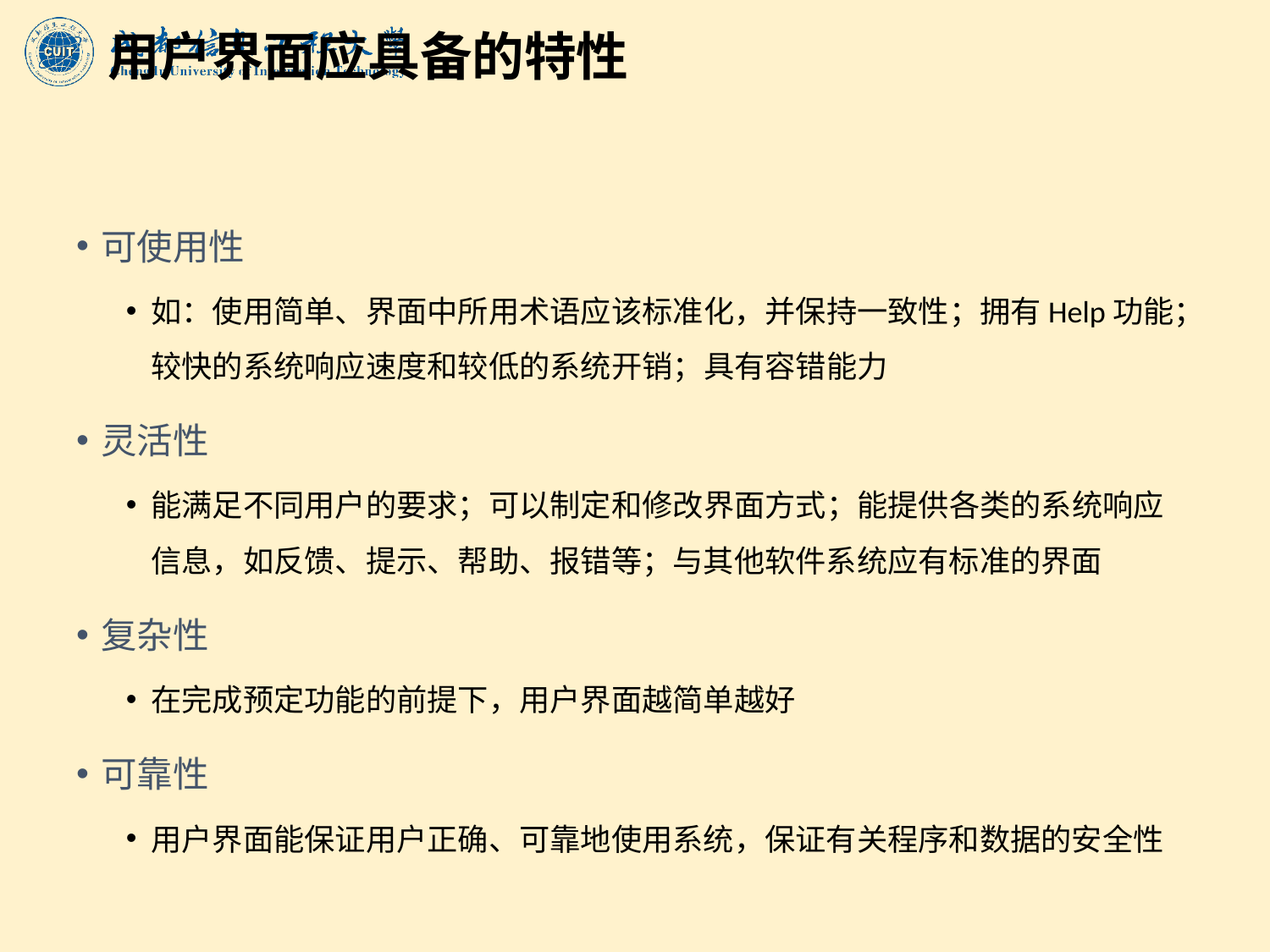

# 用户界面应具备的特性
可使用性
如：使用简单、界面中所用术语应该标准化，并保持一致性；拥有Help功能；较快的系统响应速度和较低的系统开销；具有容错能力
灵活性
能满足不同用户的要求；可以制定和修改界面方式；能提供各类的系统响应信息，如反馈、提示、帮助、报错等；与其他软件系统应有标准的界面
复杂性
在完成预定功能的前提下，用户界面越简单越好
可靠性
用户界面能保证用户正确、可靠地使用系统，保证有关程序和数据的安全性